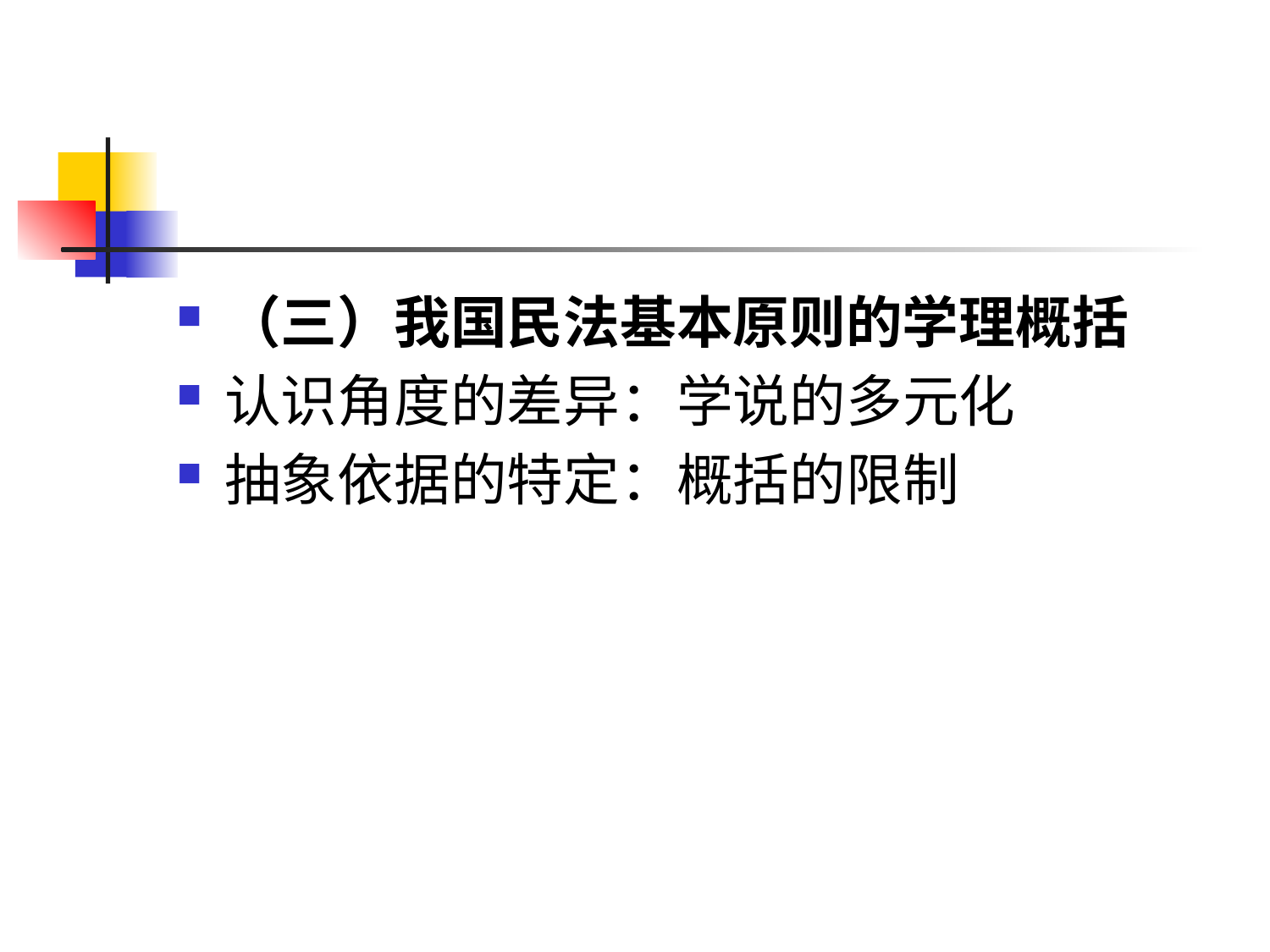

#
（三）我国民法基本原则的学理概括
认识角度的差异：学说的多元化
抽象依据的特定：概括的限制